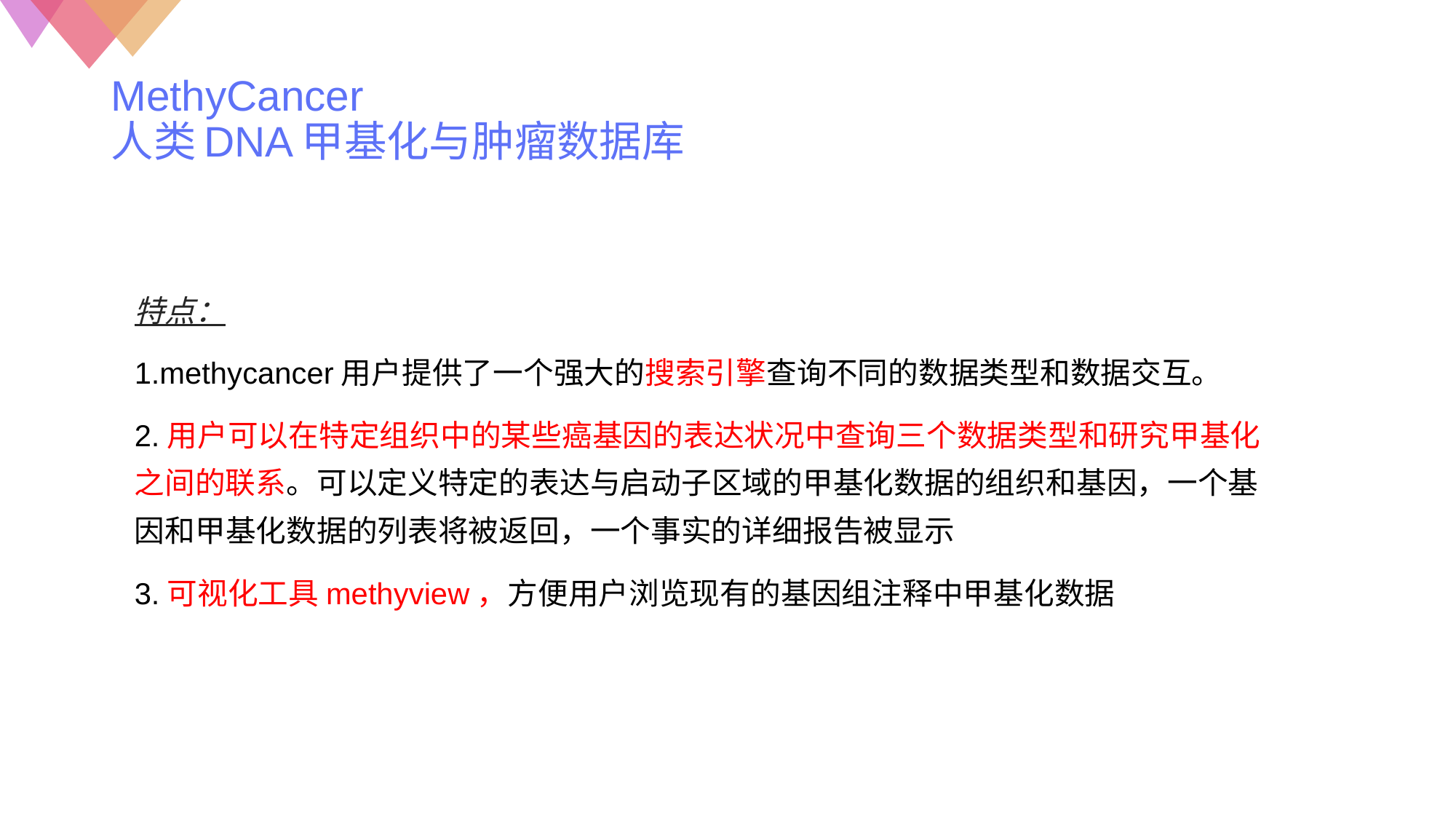

# MethyCancer 人类DNA甲基化与肿瘤数据库
特点：
1.methycancer用户提供了一个强大的搜索引擎查询不同的数据类型和数据交互。
2.用户可以在特定组织中的某些癌基因的表达状况中查询三个数据类型和研究甲基化之间的联系。可以定义特定的表达与启动子区域的甲基化数据的组织和基因，一个基因和甲基化数据的列表将被返回，一个事实的详细报告被显示
3.可视化工具methyview，方便用户浏览现有的基因组注释中甲基化数据